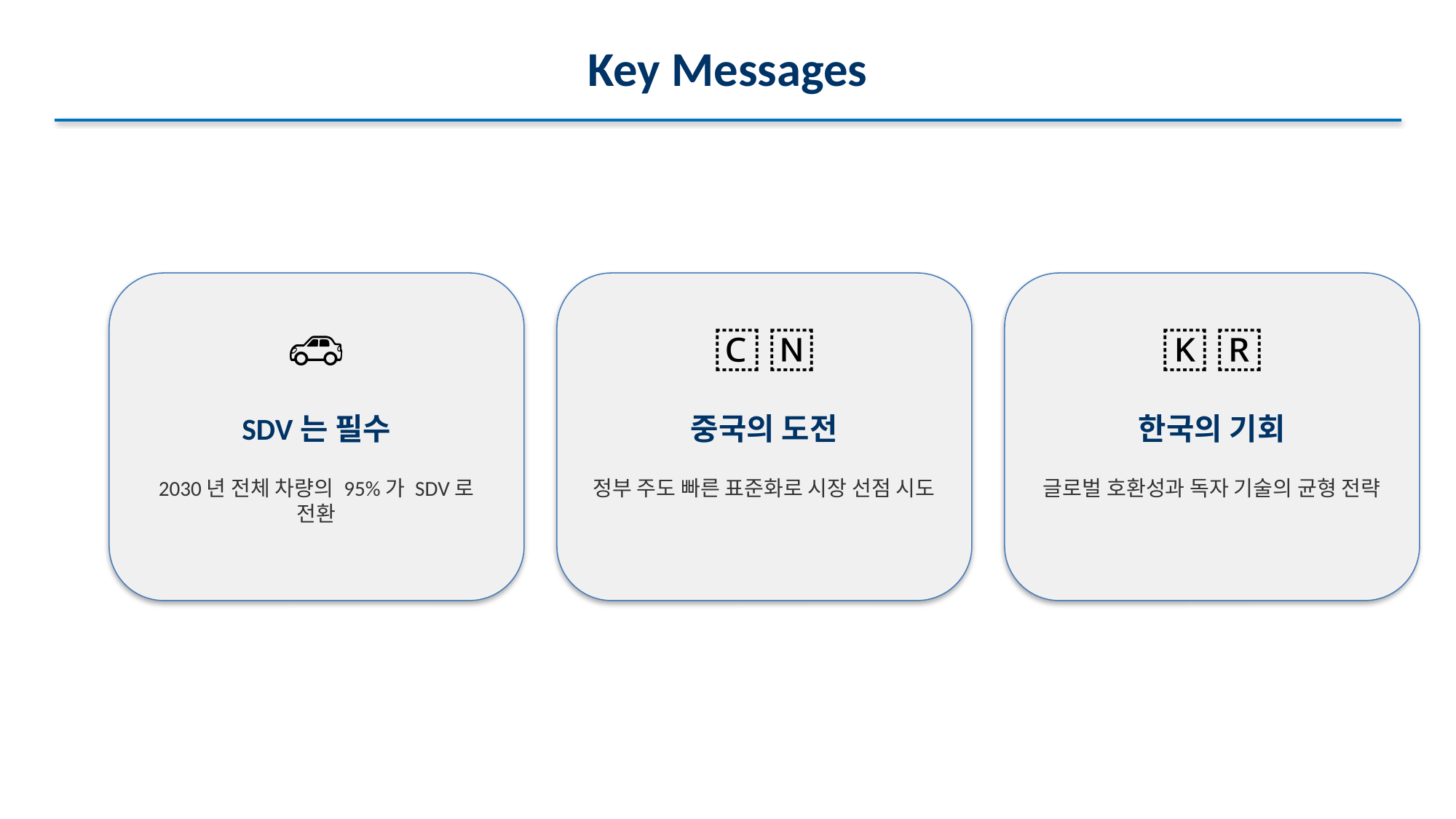

Key Messages
#

🚗
🇨🇳
🇰🇷
SDV는 필수
중국의 도전
한국의 기회
2030년 전체 차량의 95%가 SDV로 전환
정부 주도 빠른 표준화로 시장 선점 시도
글로벌 호환성과 독자 기술의 균형 전략